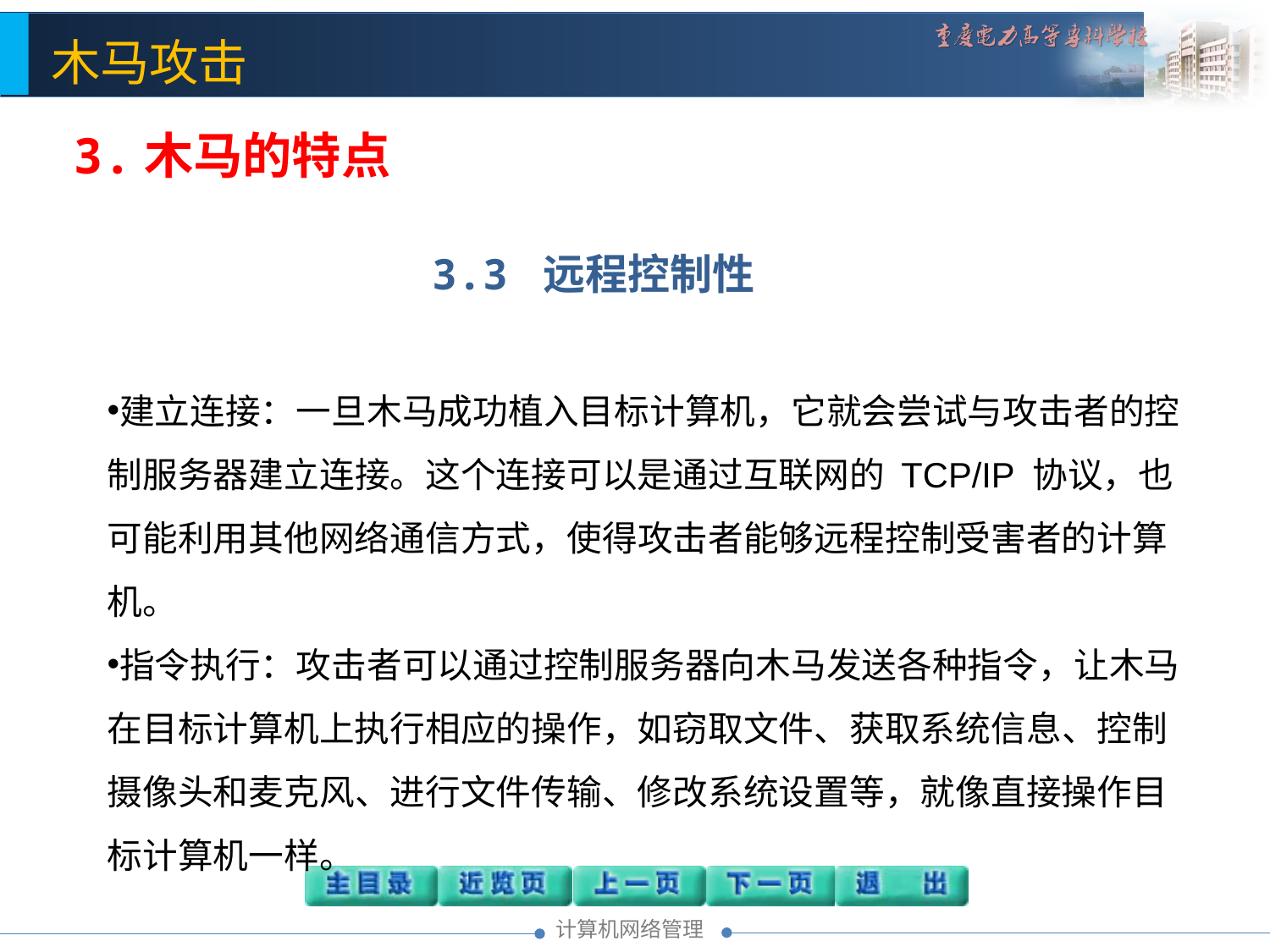

3.木马的特点
3.3 远程控制性
建立连接：一旦木马成功植入目标计算机，它就会尝试与攻击者的控制服务器建立连接。这个连接可以是通过互联网的 TCP/IP 协议，也可能利用其他网络通信方式，使得攻击者能够远程控制受害者的计算机。
指令执行：攻击者可以通过控制服务器向木马发送各种指令，让木马在目标计算机上执行相应的操作，如窃取文件、获取系统信息、控制摄像头和麦克风、进行文件传输、修改系统设置等，就像直接操作目标计算机一样。